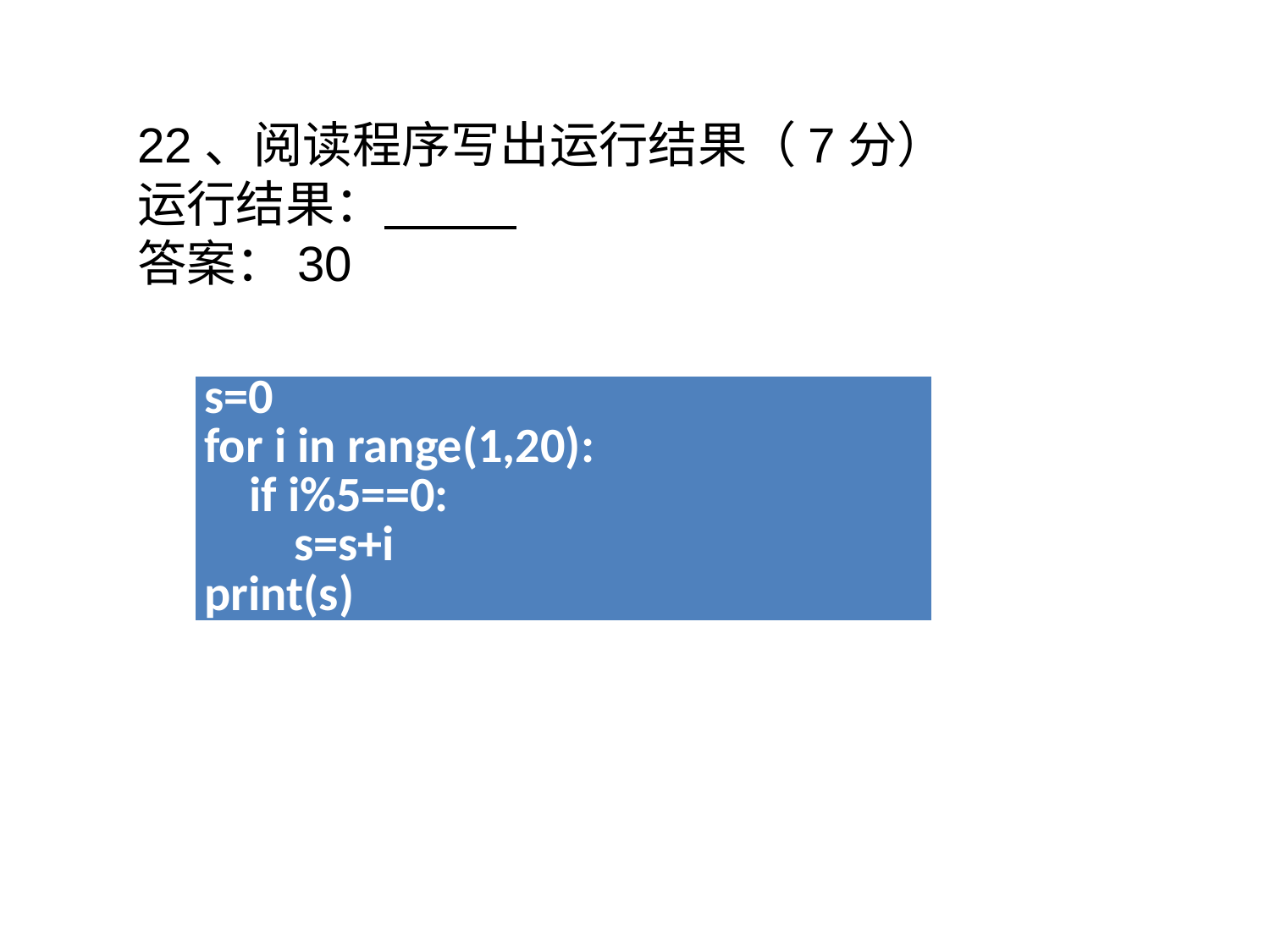

22、阅读程序写出运行结果（7分）
运行结果：
答案：30
| s=0 for i in range(1,20): if i%5==0: s=s+i print(s) |
| --- |